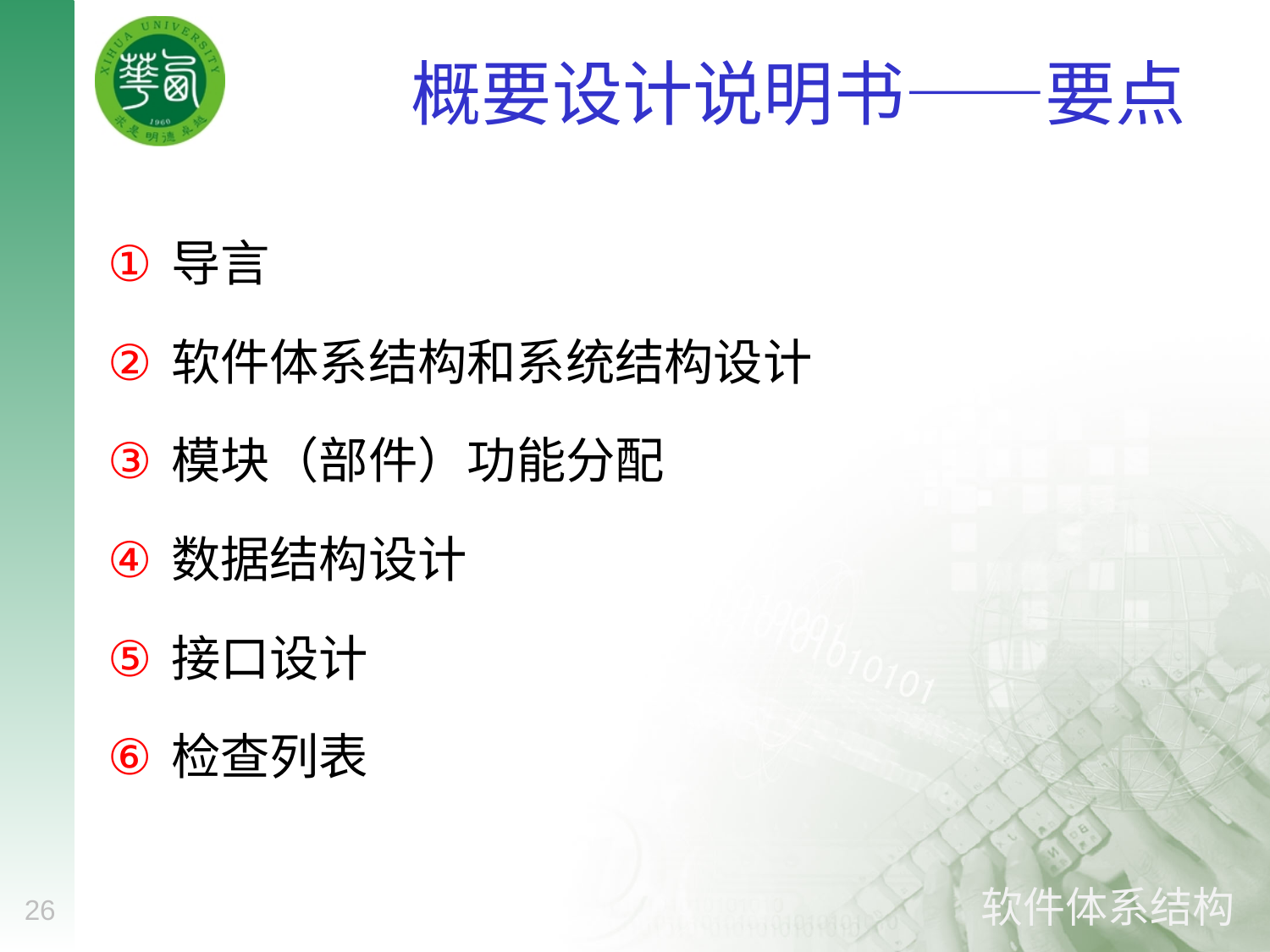

# 概要设计说明书——要点
导言
软件体系结构和系统结构设计
模块（部件）功能分配
数据结构设计
接口设计
检查列表
26